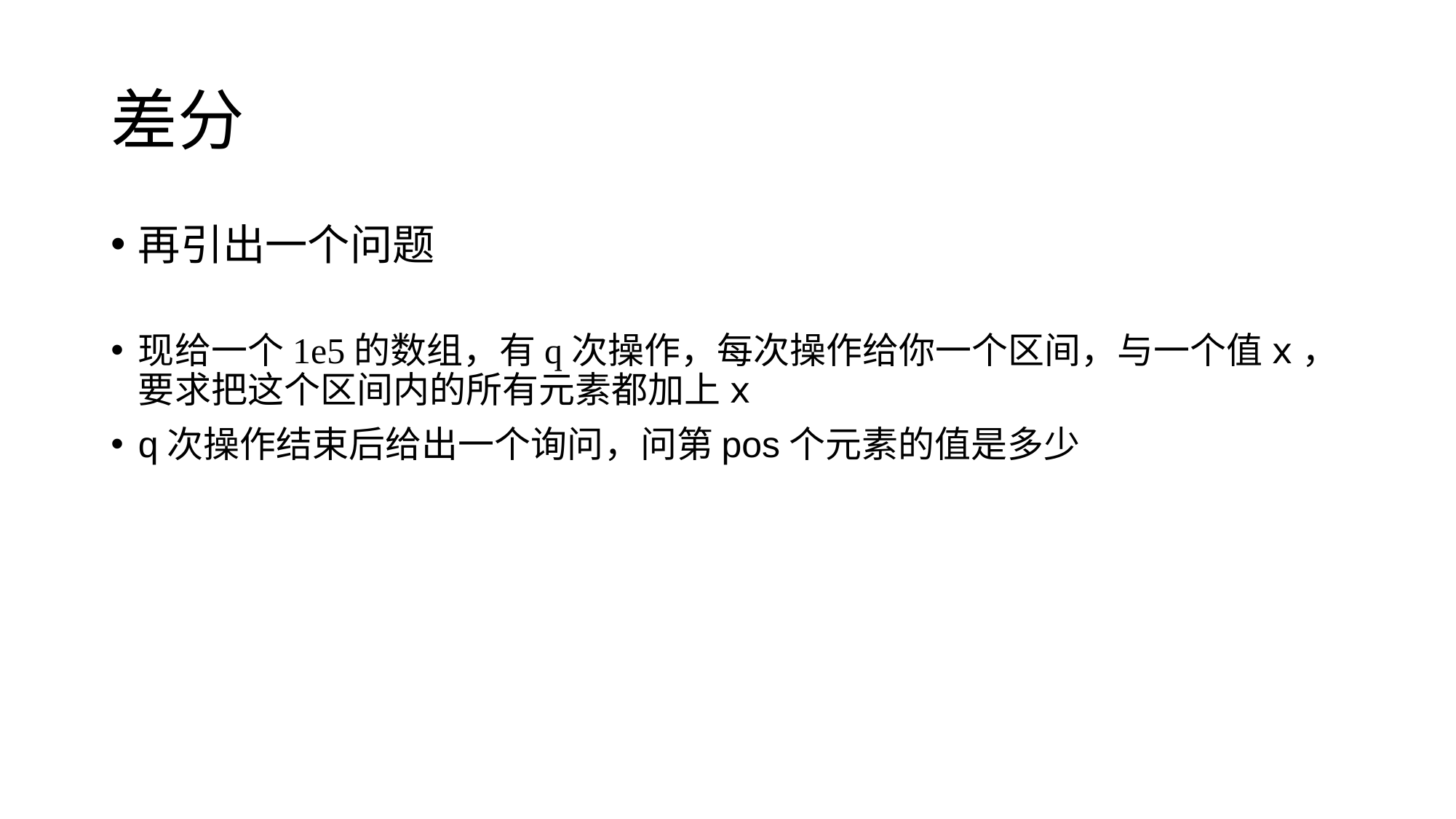

# 差分
再引出一个问题

现给一个1e5的数组，有q次操作，每次操作给你一个区间，与一个值x，要求把这个区间内的所有元素都加上x
q次操作结束后给出一个询问，问第pos个元素的值是多少